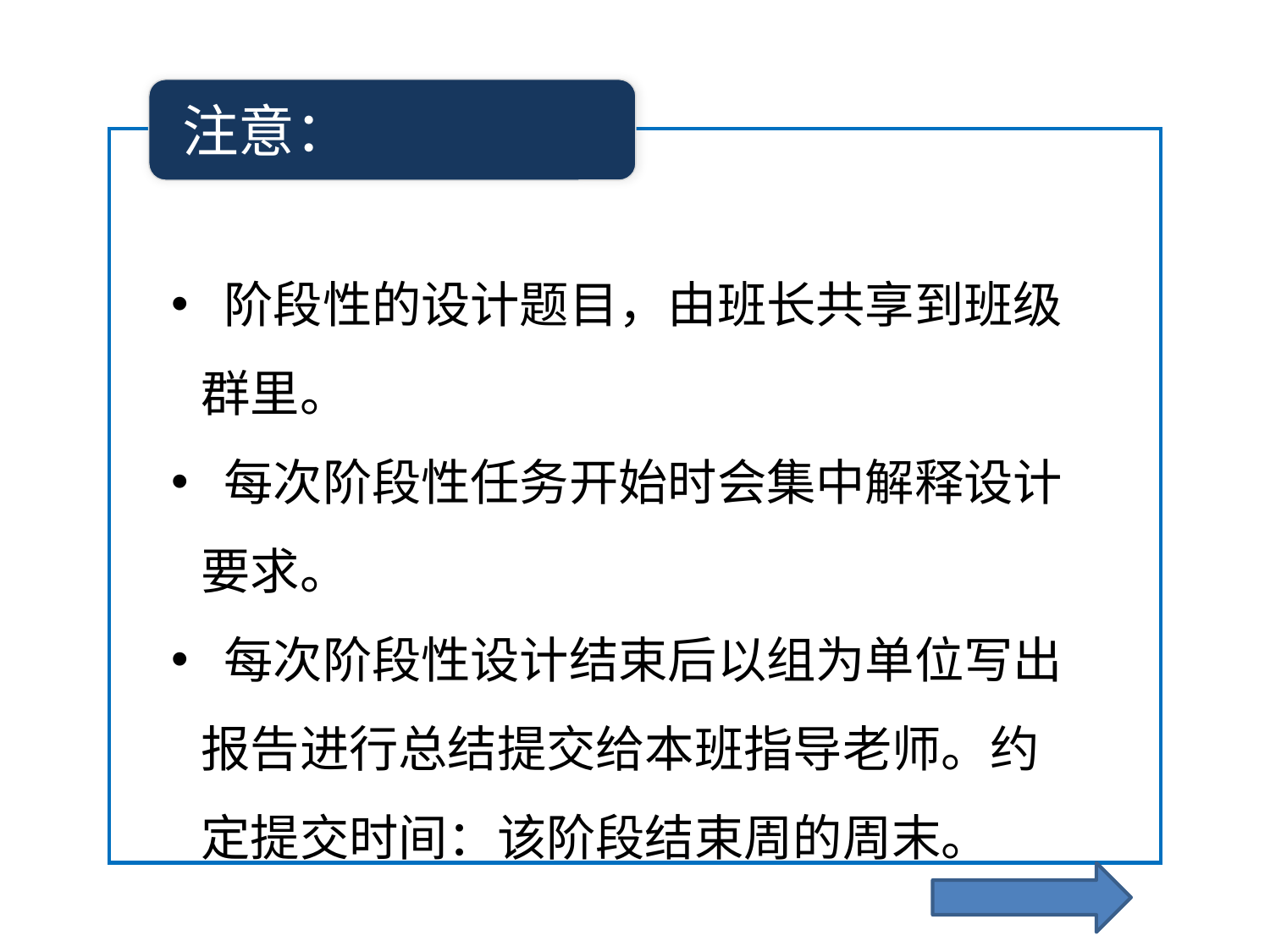

注意：

 阶段性的设计题目，由班长共享到班级群里。
 每次阶段性任务开始时会集中解释设计要求。
 每次阶段性设计结束后以组为单位写出报告进行总结提交给本班指导老师。约定提交时间：该阶段结束周的周末。